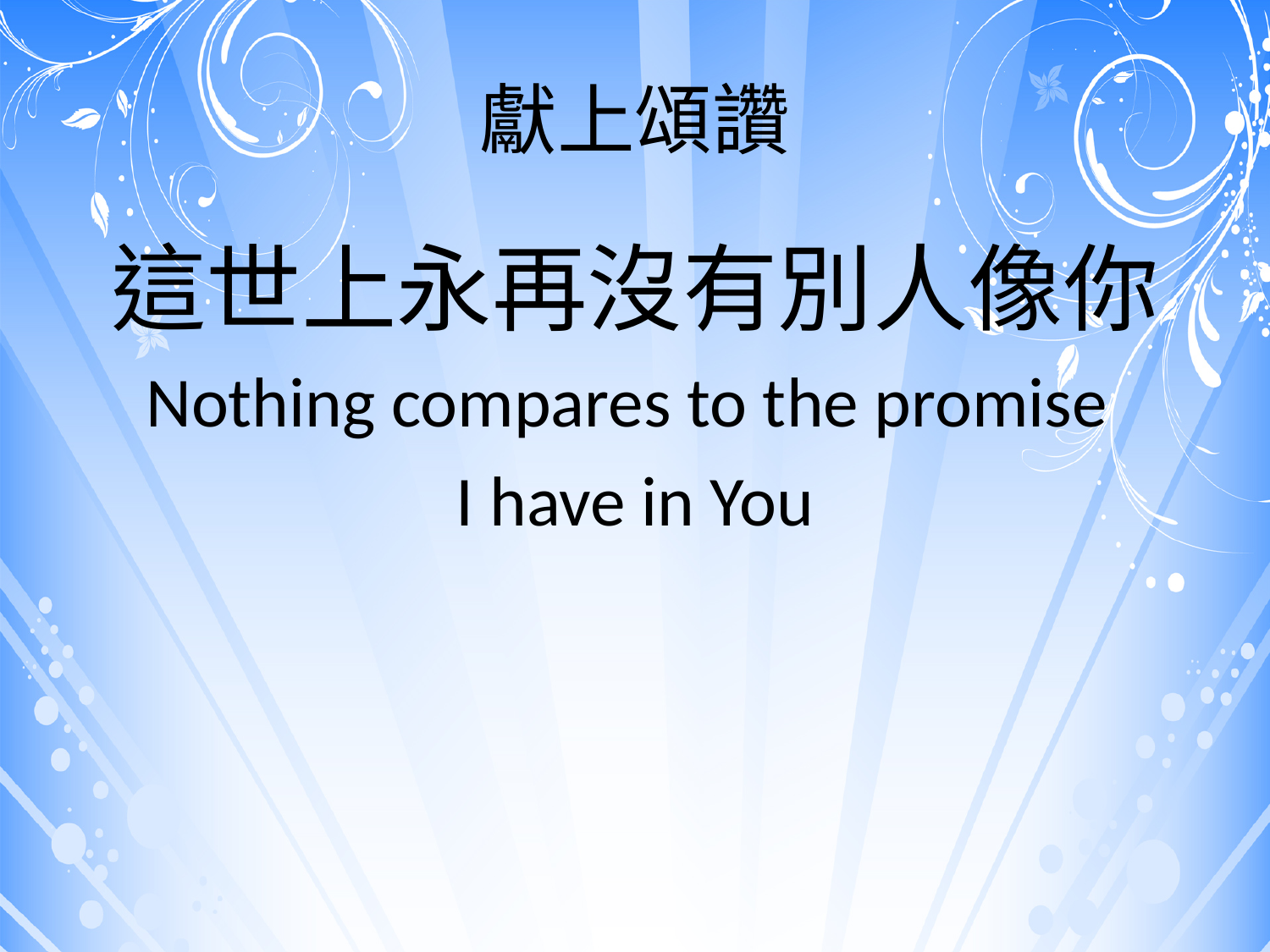

# 獻上頌讚
這世上永再沒有別人像你
Nothing compares to the promise
I have in You